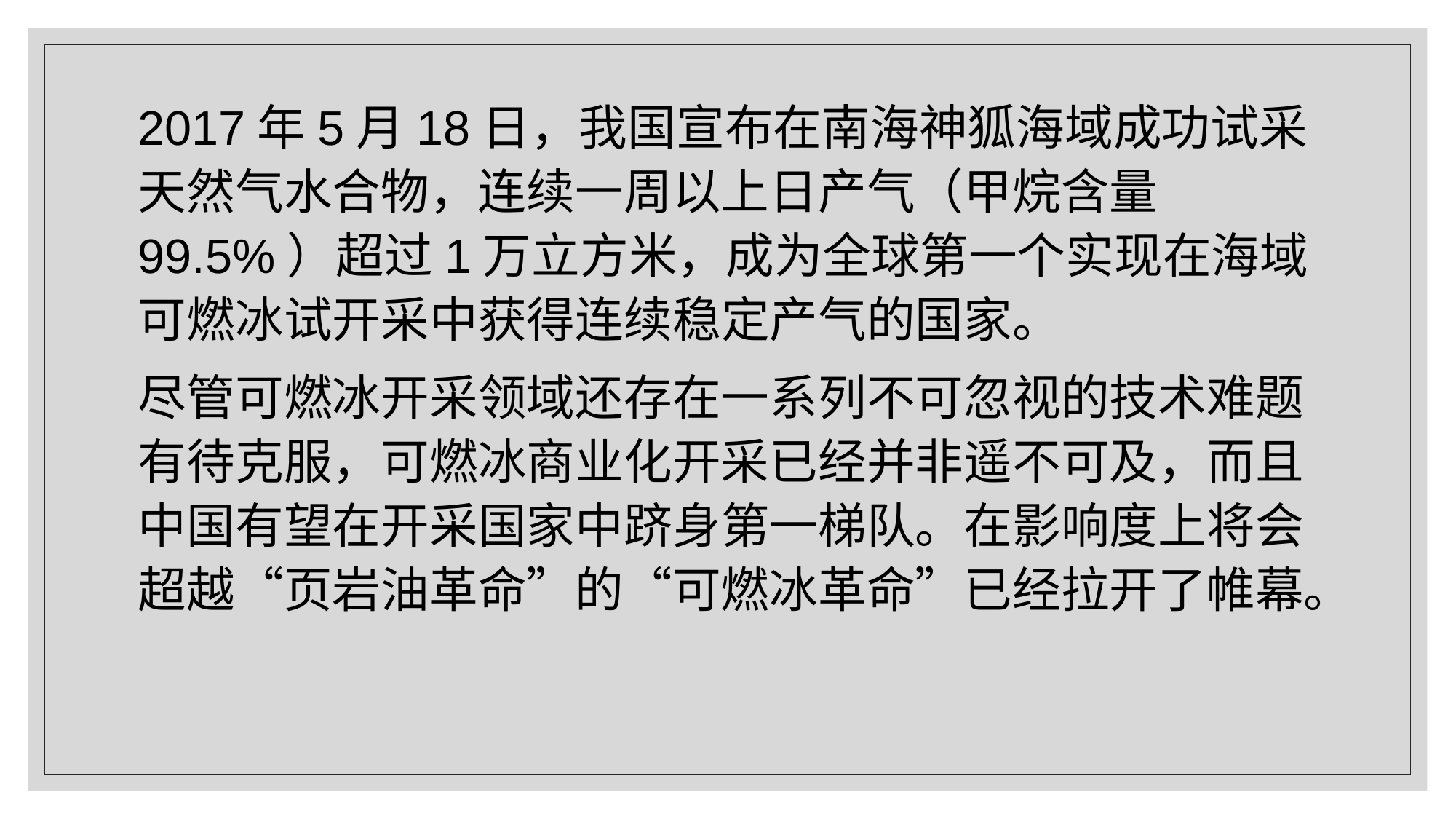

2017年5月18日，我国宣布在南海神狐海域成功试采天然气水合物，连续一周以上日产气（甲烷含量99.5%）超过1万立方米，成为全球第一个实现在海域可燃冰试开采中获得连续稳定产气的国家。
尽管可燃冰开采领域还存在一系列不可忽视的技术难题有待克服，可燃冰商业化开采已经并非遥不可及，而且中国有望在开采国家中跻身第一梯队。在影响度上将会超越“页岩油革命”的“可燃冰革命”已经拉开了帷幕。